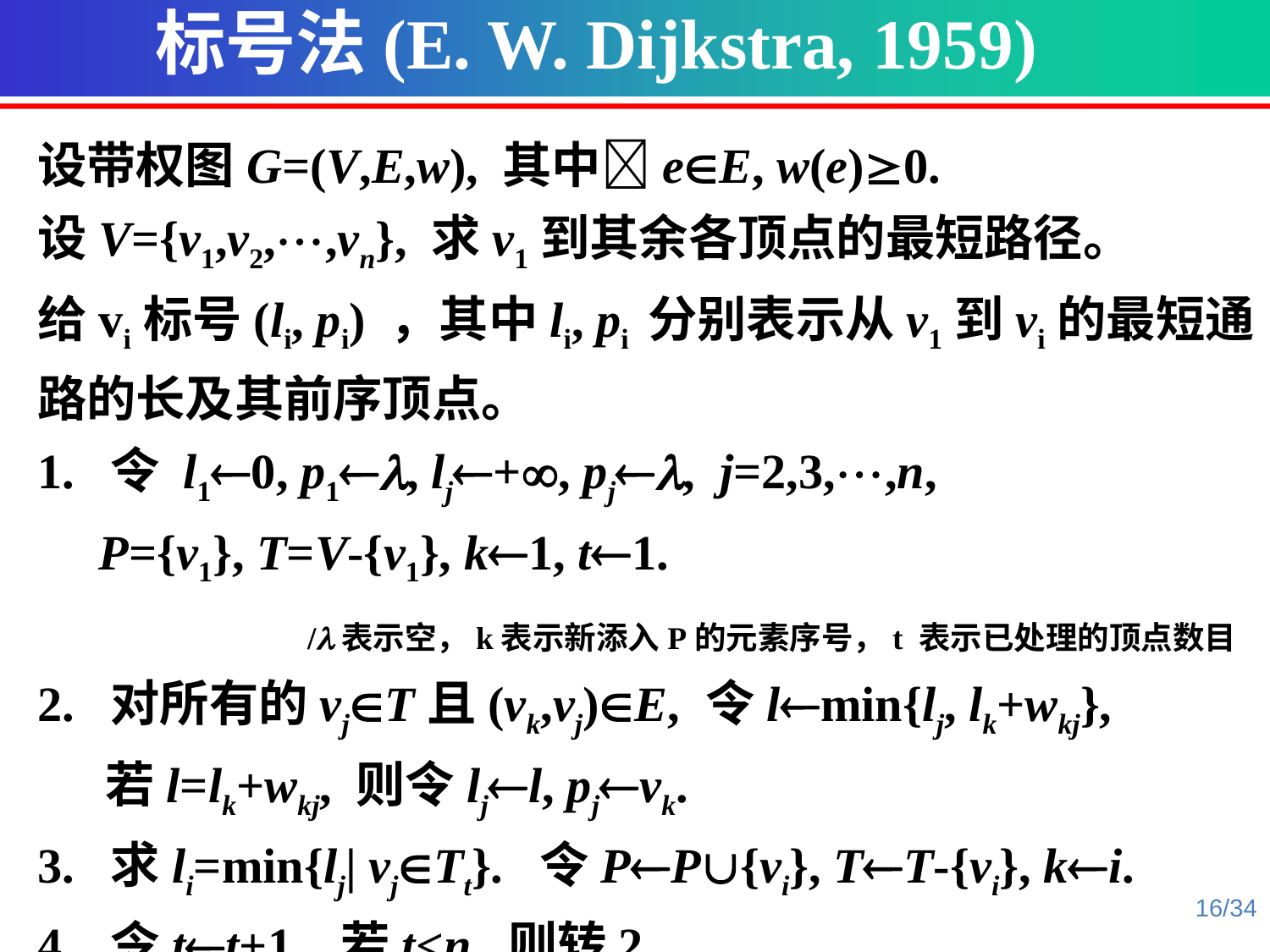

标号法(E. W. Dijkstra, 1959)
设带权图G=(V,E,w), 其中∀e∈E, w(e)≥0.
设V={v1,v2,…,vn}, 求v1到其余各顶点的最短路径。
给vi标号(li, pi) ，其中li, pi 分别表示从v1到vi的最短通路的长及其前序顶点。
1.  令 l1←0, p1←λ, lj←+∞, pj←λ,  j=2,3,…,n,
     P={v1}, T=V-{v1}, k←1, t←1.
                      /λ表示空，k表示新添入P的元素序号，t 表示已处理的顶点数目
2.  对所有的vj∈T且(vk,vj)∈E,  令l←min{lj, lk+wkj},
     若l=lk+wkj, 则令lj←l, pj←vk.
3.  求li=min{lj| vj∈Tt}.  令P←P∪{vi}, T←T-{vi}, k←i.
4.  令t←t+1,  若t<n, 则转2.
16/34